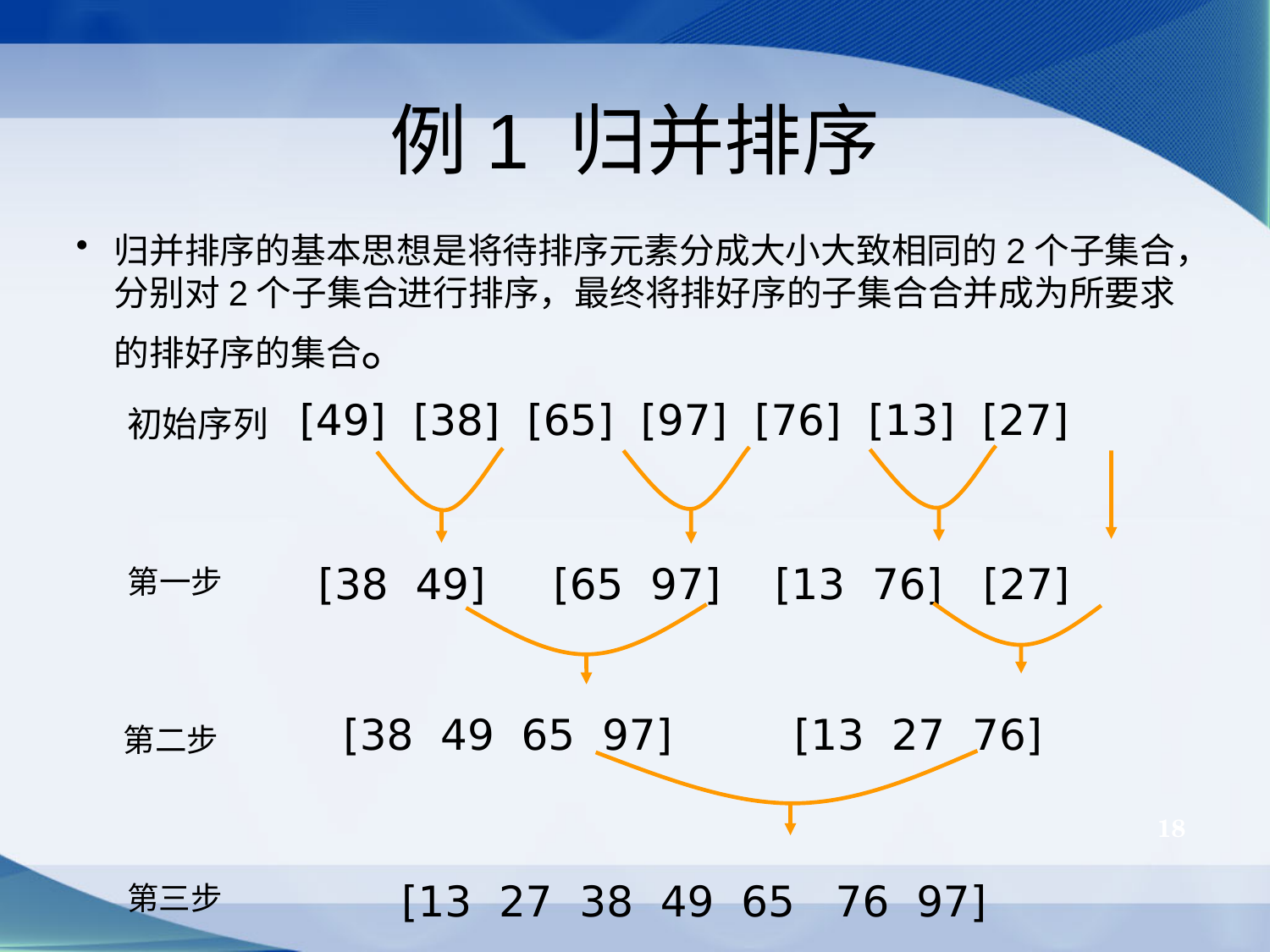

# 例1 归并排序
归并排序的基本思想是将待排序元素分成大小大致相同的2个子集合，分别对2个子集合进行排序，最终将排好序的子集合合并成为所要求的排好序的集合。

[49]  [38]  [65]  [97]  [76]  [13]  [27]
初始序列

[38  49]     [65  97]    [13  76]   [27]
第一步

[38  49  65  97]         [13  27  76]
第二步

18
[13  27  38  49  65   76  97]
第三步